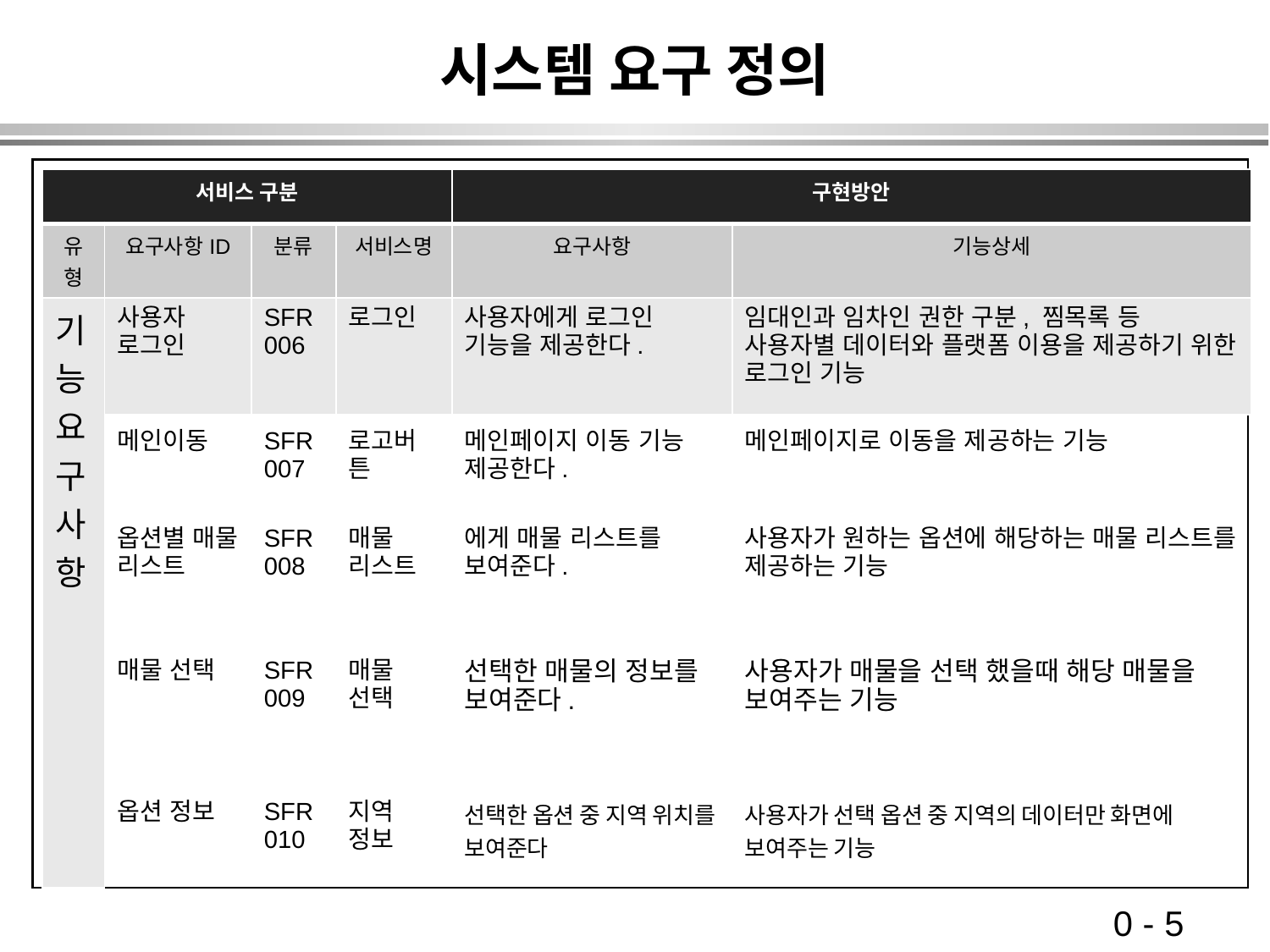

# 시스템 요구 정의
| 서비스 구분 |  |  |  | 구현방안 |  |
| --- | --- | --- | --- | --- | --- |
| 유형 | 요구사항ID | 분류 | 서비스명 | 요구사항 | 기능상세 |
| 기능요구사항 | 사용자 로그인 | SFR006 | 로그인 | 사용자에게 로그인 기능을 제공한다. | 임대인과 임차인 권한 구분, 찜목록 등 사용자별 데이터와 플랫폼 이용을 제공하기 위한 로그인 기능 |
|  | 메인이동 | SFR007 | 로고버튼 | 메인페이지 이동 기능 제공한다. | 메인페이지로 이동을 제공하는 기능 |
|  | 옵션별 매물 리스트 | SFR008 | 매물 리스트 | 에게 매물 리스트를 보여준다. | 사용자가 원하는 옵션에 해당하는 매물 리스트를 제공하는 기능 |
|  | 매물 선택 | SFR009 | 매물 선택 | 선택한 매물의 정보를 보여준다. | 사용자가 매물을 선택 했을때 해당 매물을 보여주는 기능 |
|  | 옵션 정보 | SFR010 | 지역 정보 | 선택한 옵션 중 지역 위치를 보여준다 | 사용자가 선택 옵션 중 지역의 데이터만 화면에 보여주는 기능 |